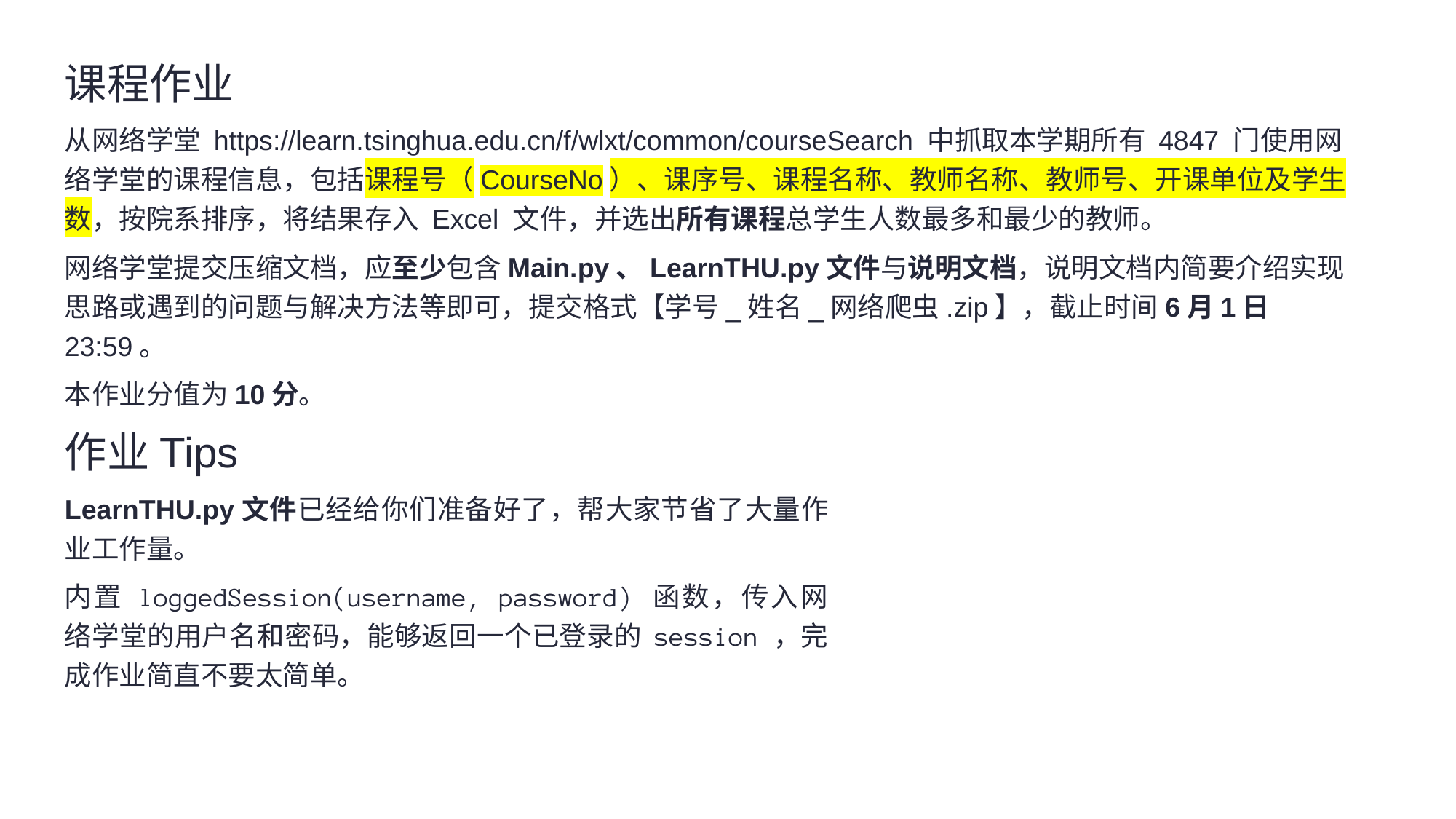

课程作业
从网络学堂 https://learn.tsinghua.edu.cn/f/wlxt/common/courseSearch 中抓取本学期所有 4847 门使用网络学堂的课程信息，包括课程号（CourseNo）、课序号、课程名称、教师名称、教师号、开课单位及学生数，按院系排序，将结果存入 Excel 文件，并选出所有课程总学生人数最多和最少的教师。
网络学堂提交压缩文档，应至少包含Main.py、LearnTHU.py文件与说明文档，说明文档内简要介绍实现思路或遇到的问题与解决方法等即可，提交格式【学号_姓名_网络爬虫.zip】，截止时间6月1日23:59。
本作业分值为10分。
作业Tips
LearnTHU.py文件已经给你们准备好了，帮大家节省了大量作业工作量。
内置 loggedSession(username, password) 函数，传入网络学堂的用户名和密码，能够返回一个已登录的 session ，完成作业简直不要太简单。